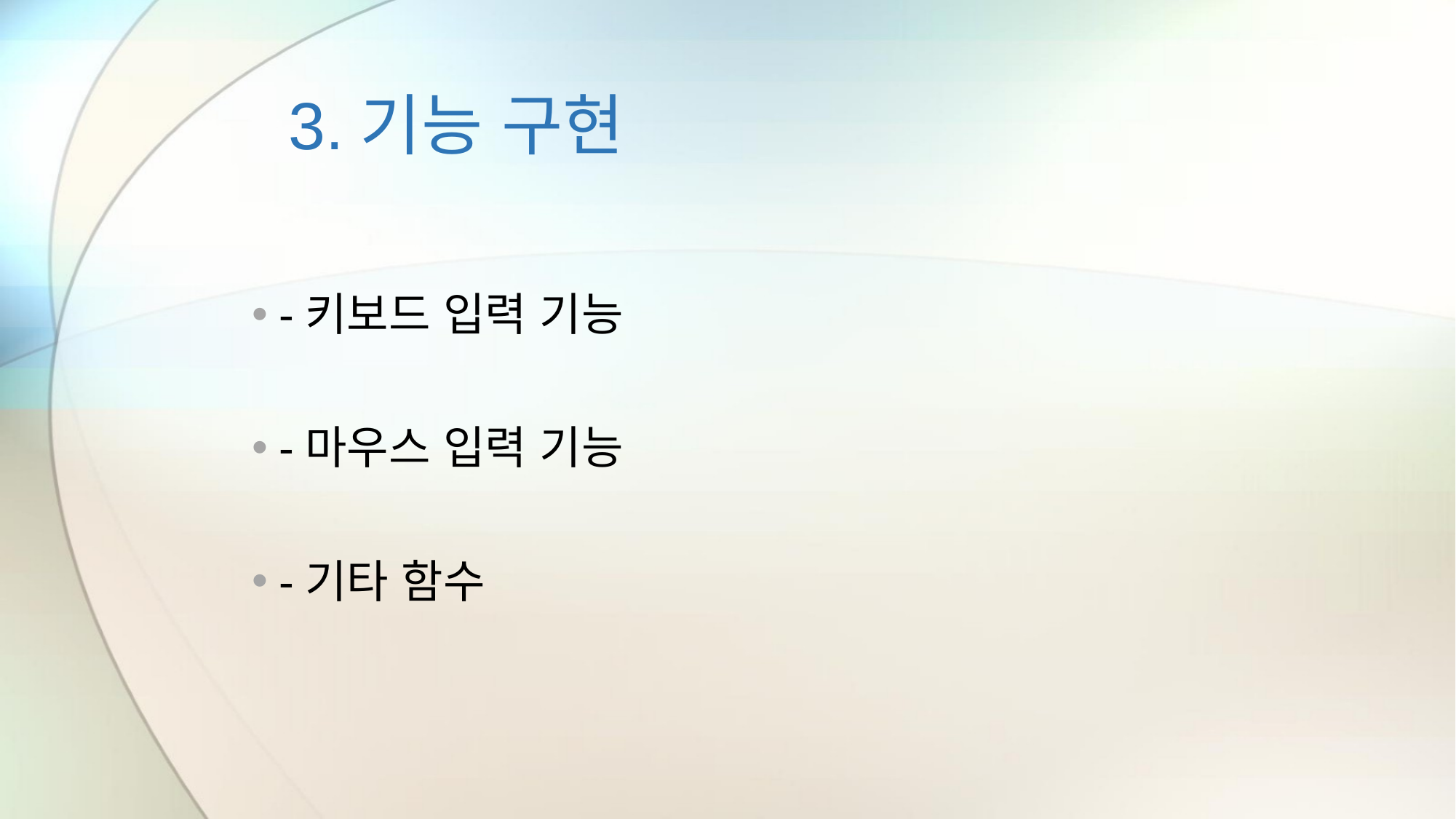

# 3.기능 구현

-키보드 입력 기능

-마우스 입력 기능

-기타 함수